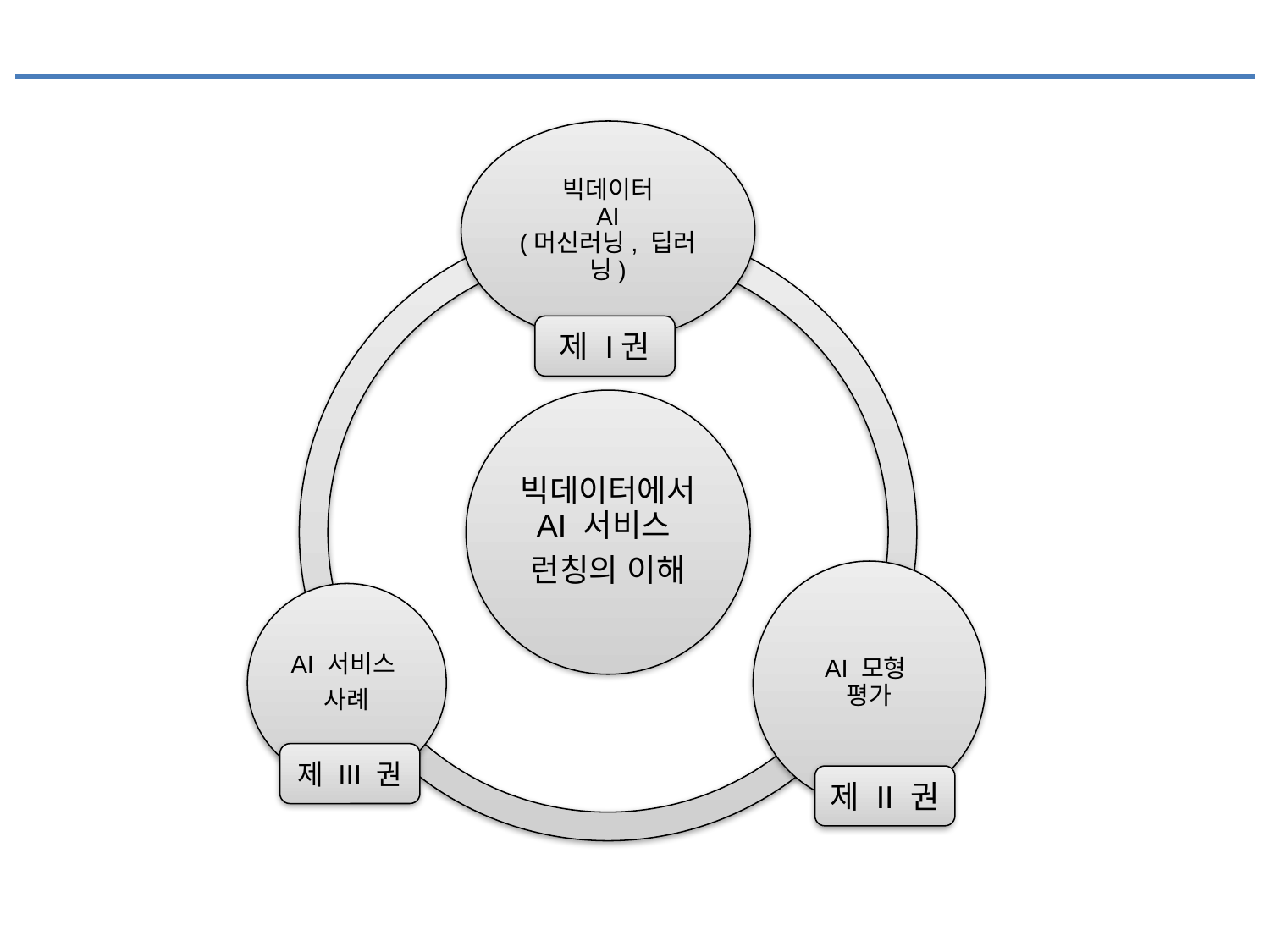

#
빅데이터에서
AI 서비스
런칭의 이해
빅데이터
AI
(머신러닝, 딥러닝)
AI 모형
평가
AI 서비스
사례
제 I권
제 III 권
제 II 권